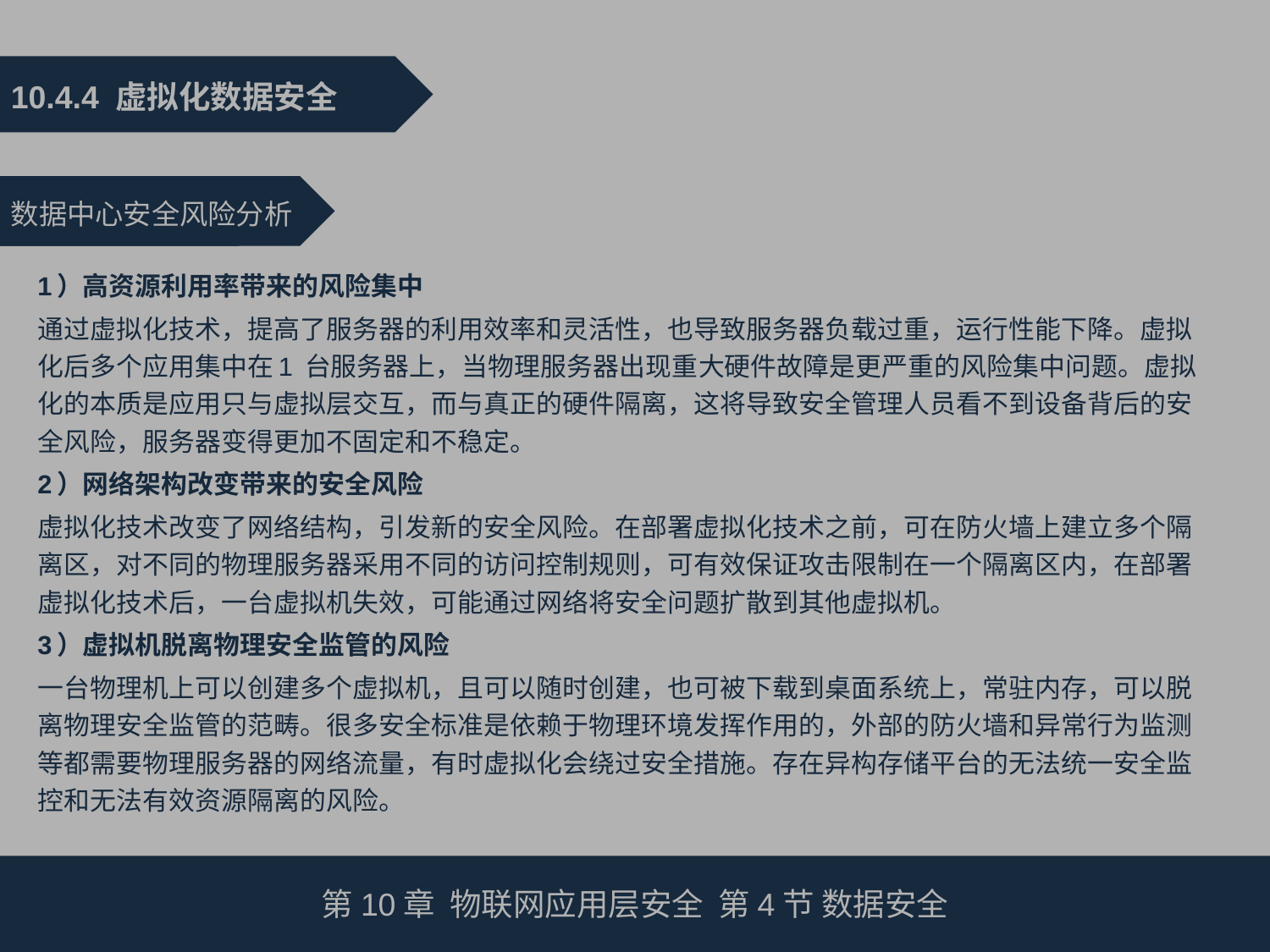

10.4.4 虚拟化数据安全

数据中心安全风险分析
1）高资源利用率带来的风险集中
通过虚拟化技术，提高了服务器的利用效率和灵活性，也导致服务器负载过重，运行性能下降。虚拟化后多个应用集中在1 台服务器上，当物理服务器出现重大硬件故障是更严重的风险集中问题。虚拟化的本质是应用只与虚拟层交互，而与真正的硬件隔离，这将导致安全管理人员看不到设备背后的安全风险，服务器变得更加不固定和不稳定。
2）网络架构改变带来的安全风险
虚拟化技术改变了网络结构，引发新的安全风险。在部署虚拟化技术之前，可在防火墙上建立多个隔离区，对不同的物理服务器采用不同的访问控制规则，可有效保证攻击限制在一个隔离区内，在部署虚拟化技术后，一台虚拟机失效，可能通过网络将安全问题扩散到其他虚拟机。
3）虚拟机脱离物理安全监管的风险
一台物理机上可以创建多个虚拟机，且可以随时创建，也可被下载到桌面系统上，常驻内存，可以脱离物理安全监管的范畴。很多安全标准是依赖于物理环境发挥作用的，外部的防火墙和异常行为监测等都需要物理服务器的网络流量，有时虚拟化会绕过安全措施。存在异构存储平台的无法统一安全监控和无法有效资源隔离的风险。